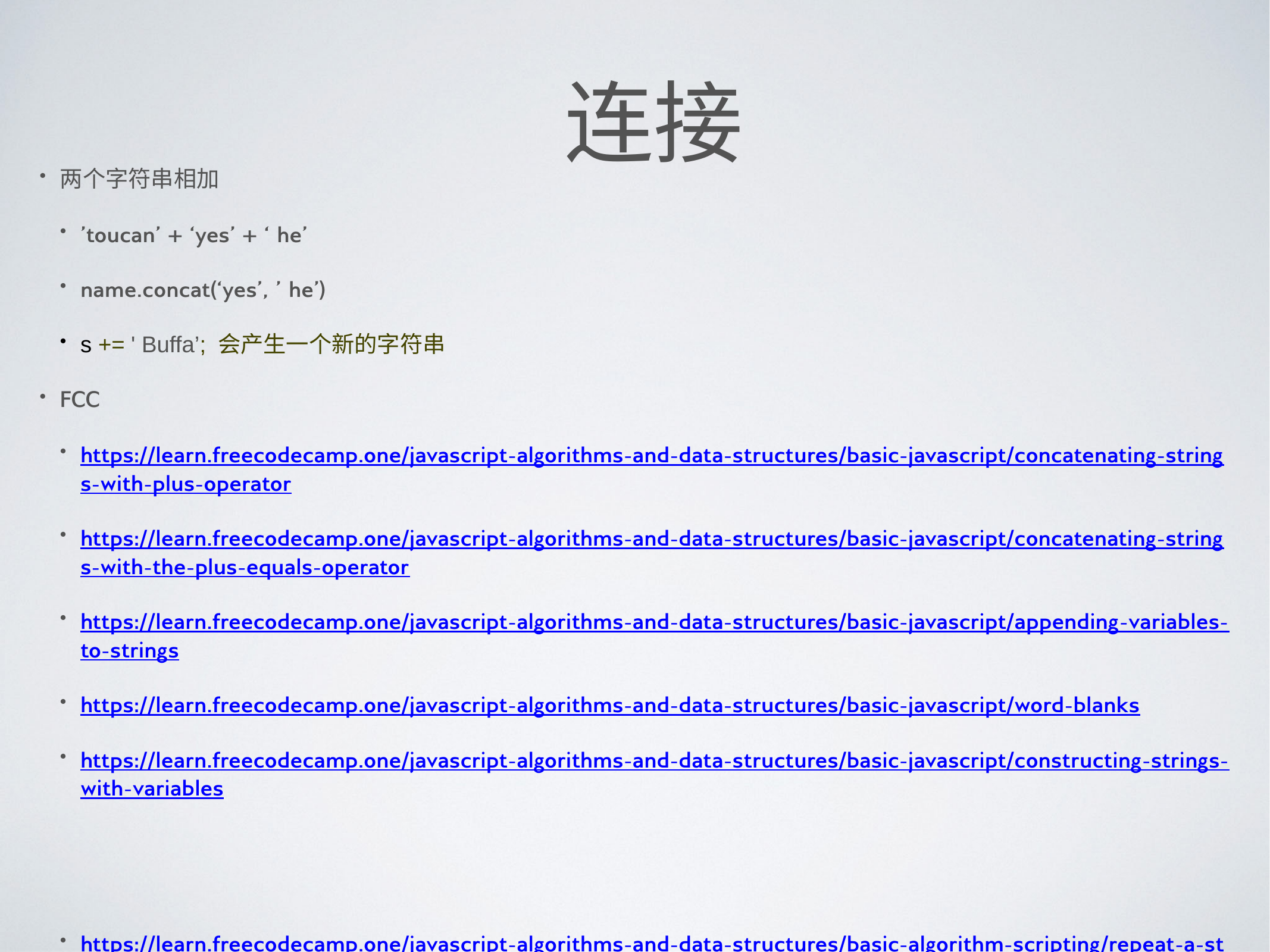

# 连接
两个字符串相加
’toucan’ + ‘yes’ + ‘ he’
name.concat(‘yes’, ’ he’)
s += ' Buffa’; 会产生一个新的字符串
FCC
https://learn.freecodecamp.one/javascript-algorithms-and-data-structures/basic-javascript/concatenating-strings-with-plus-operator
https://learn.freecodecamp.one/javascript-algorithms-and-data-structures/basic-javascript/concatenating-strings-with-the-plus-equals-operator
https://learn.freecodecamp.one/javascript-algorithms-and-data-structures/basic-javascript/appending-variables-to-strings
https://learn.freecodecamp.one/javascript-algorithms-and-data-structures/basic-javascript/word-blanks
https://learn.freecodecamp.one/javascript-algorithms-and-data-structures/basic-javascript/constructing-strings-with-variables

https://learn.freecodecamp.one/javascript-algorithms-and-data-structures/basic-algorithm-scripting/repeat-a-string-repeat-a-string